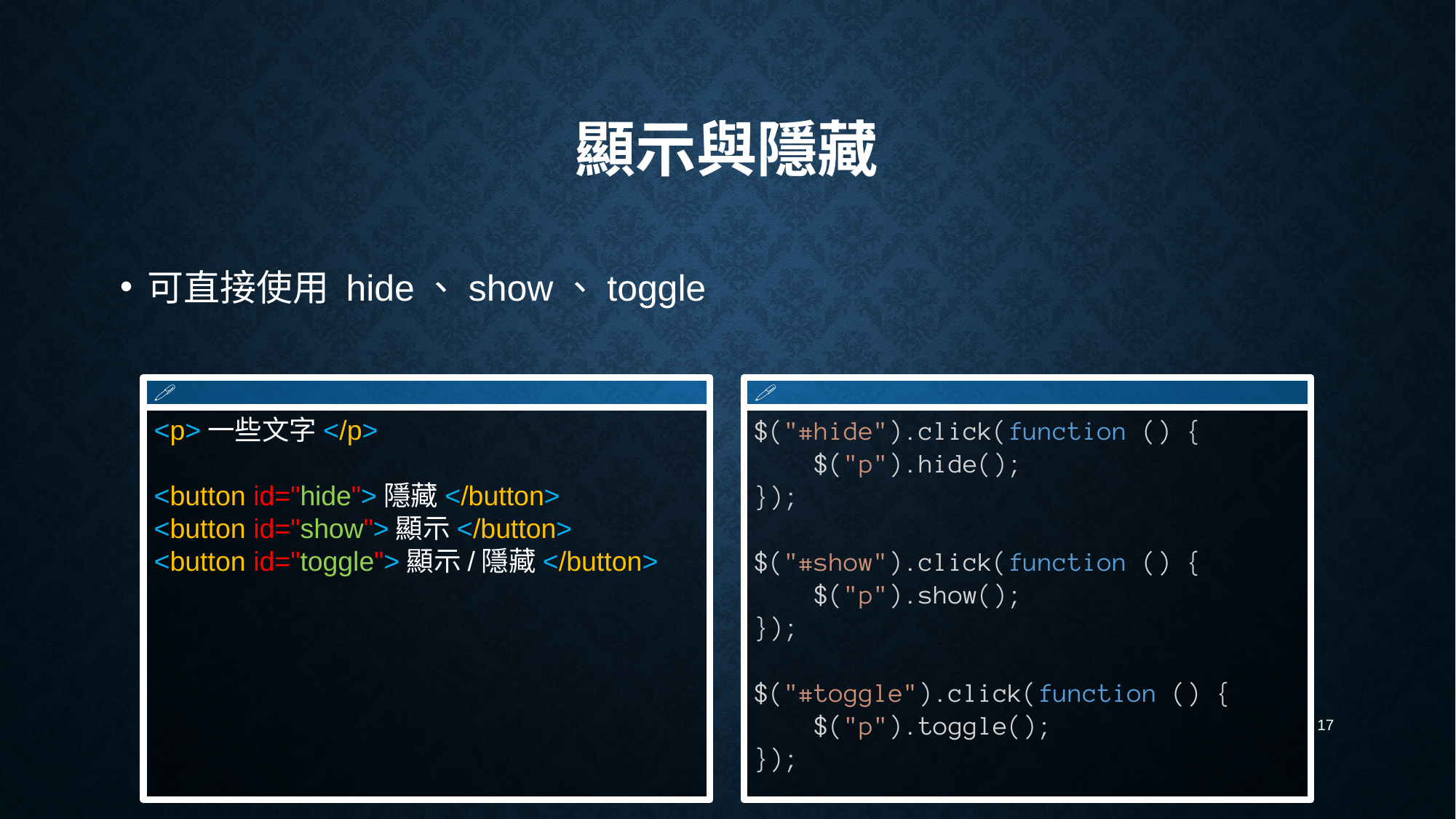

# 顯示與隱藏
可直接使用 hide、show、toggle
🖊
<p>一些文字</p>
<button id="hide">隱藏</button>
<button id="show">顯示</button>
<button id="toggle">顯示/隱藏</button>

🖊
$("#hide").click(function () {
    $("p").hide();
});
$("#show").click(function () {
    $("p").show();
});
$("#toggle").click(function () {
    $("p").toggle();
});
17